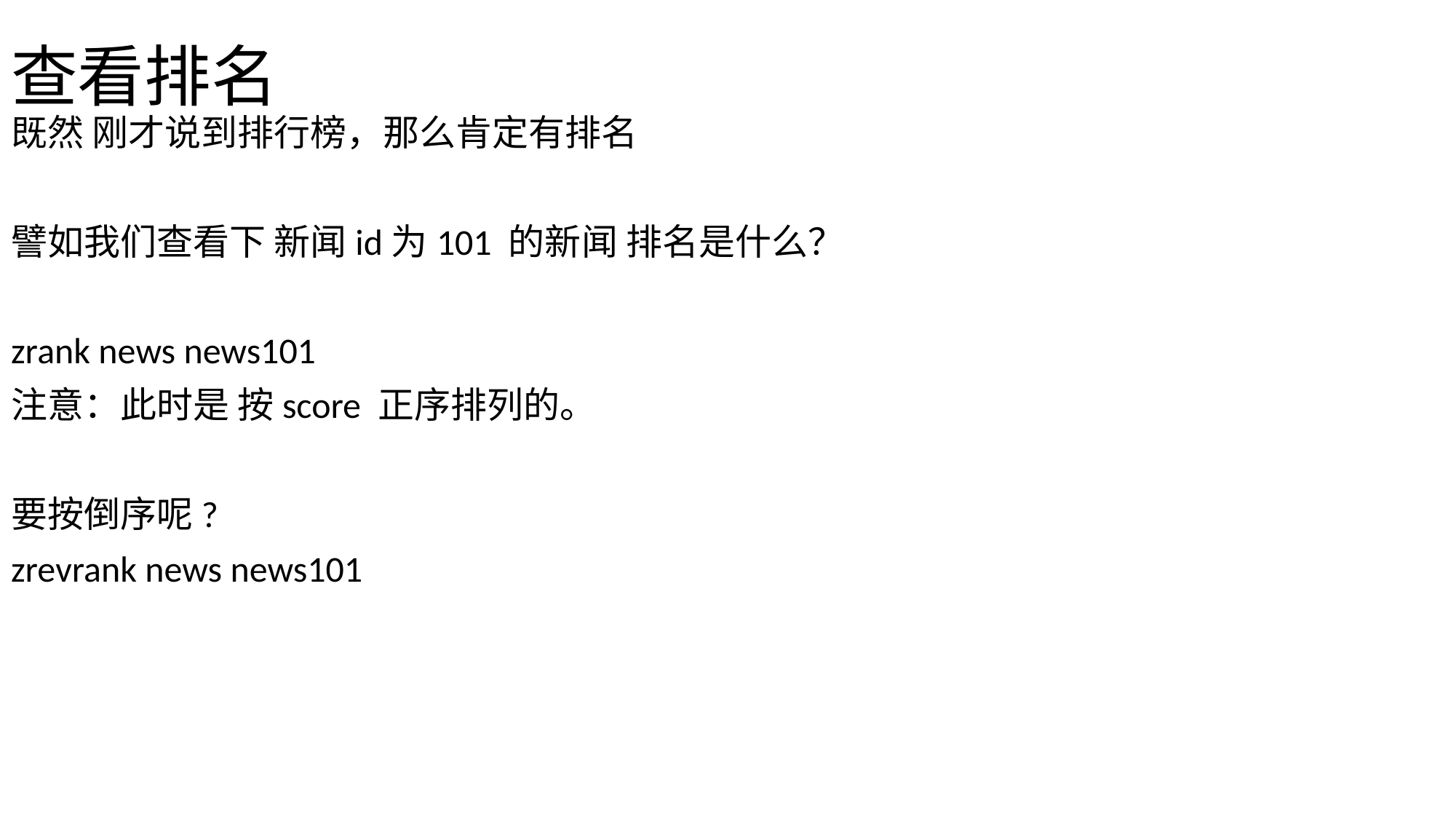

# 查看排名
既然 刚才说到排行榜，那么肯定有排名

譬如我们查看下 新闻id为101 的新闻 排名是什么？

zrank news news101
注意：此时是 按score 正序排列的。

要按倒序呢?
zrevrank news news101